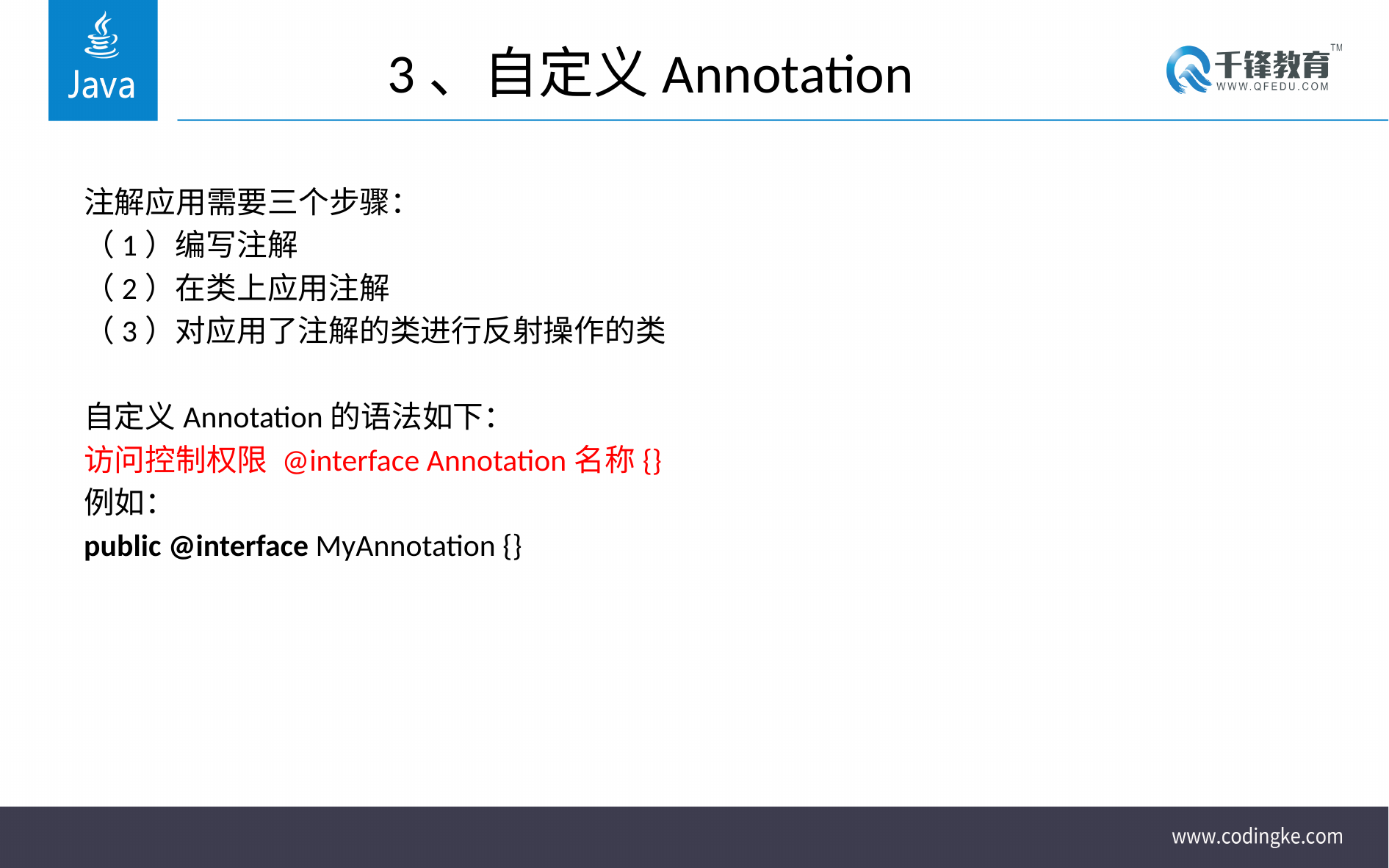

# 3、自定义Annotation
注解应用需要三个步骤：
（1）编写注解
（2）在类上应用注解
（3）对应用了注解的类进行反射操作的类

自定义Annotation的语法如下：
访问控制权限 @interface Annotation名称{}
例如：
public @interface MyAnnotation {}